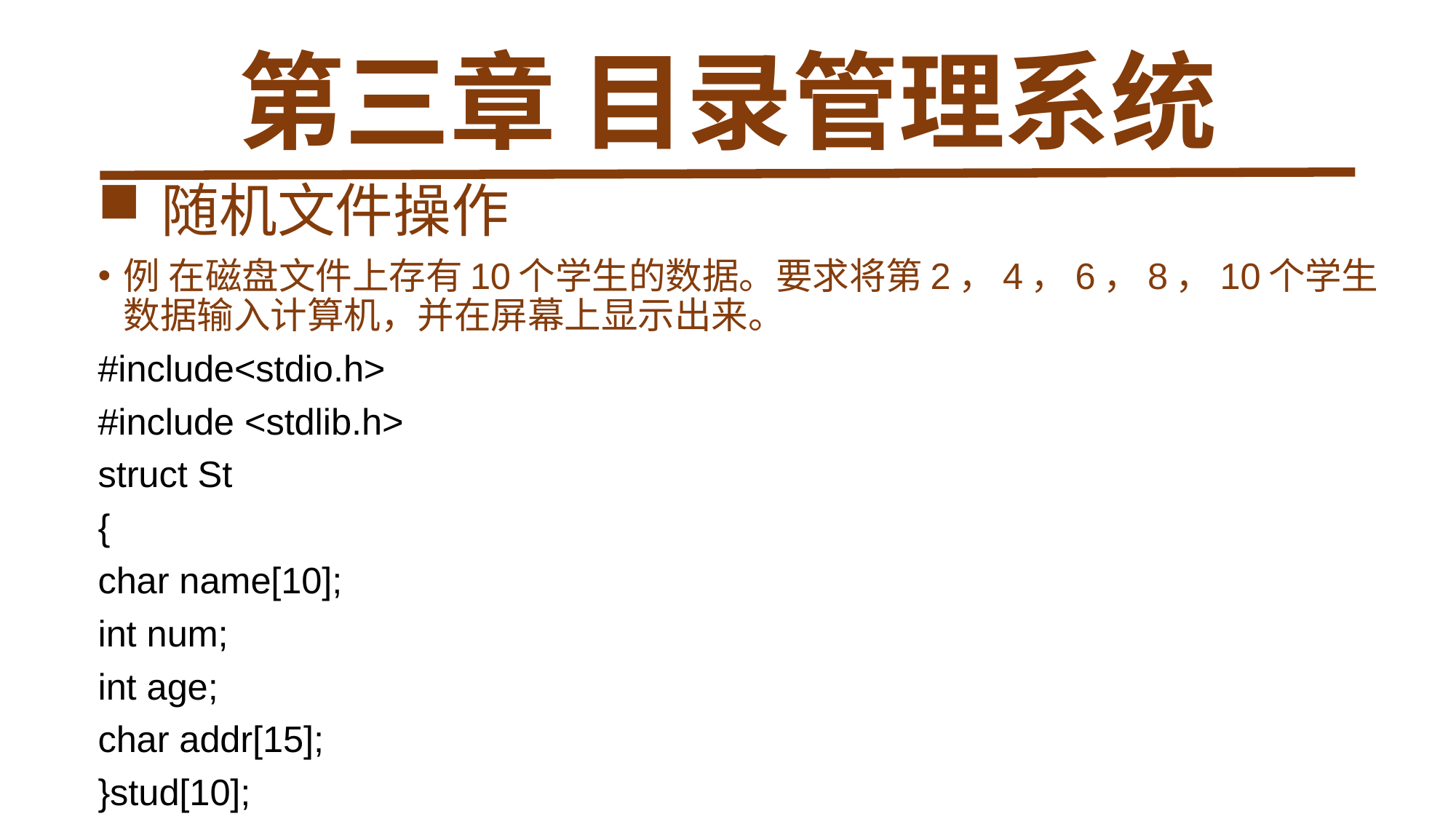

# 第三章 目录管理系统
 随机文件操作
例 在磁盘文件上存有10个学生的数据。要求将第2，4，6，8，10个学生数据输入计算机，并在屏幕上显示出来。
#include<stdio.h>
#include <stdlib.h>
struct St
{
char name[10];
int num;
int age;
char addr[15];
}stud[10];